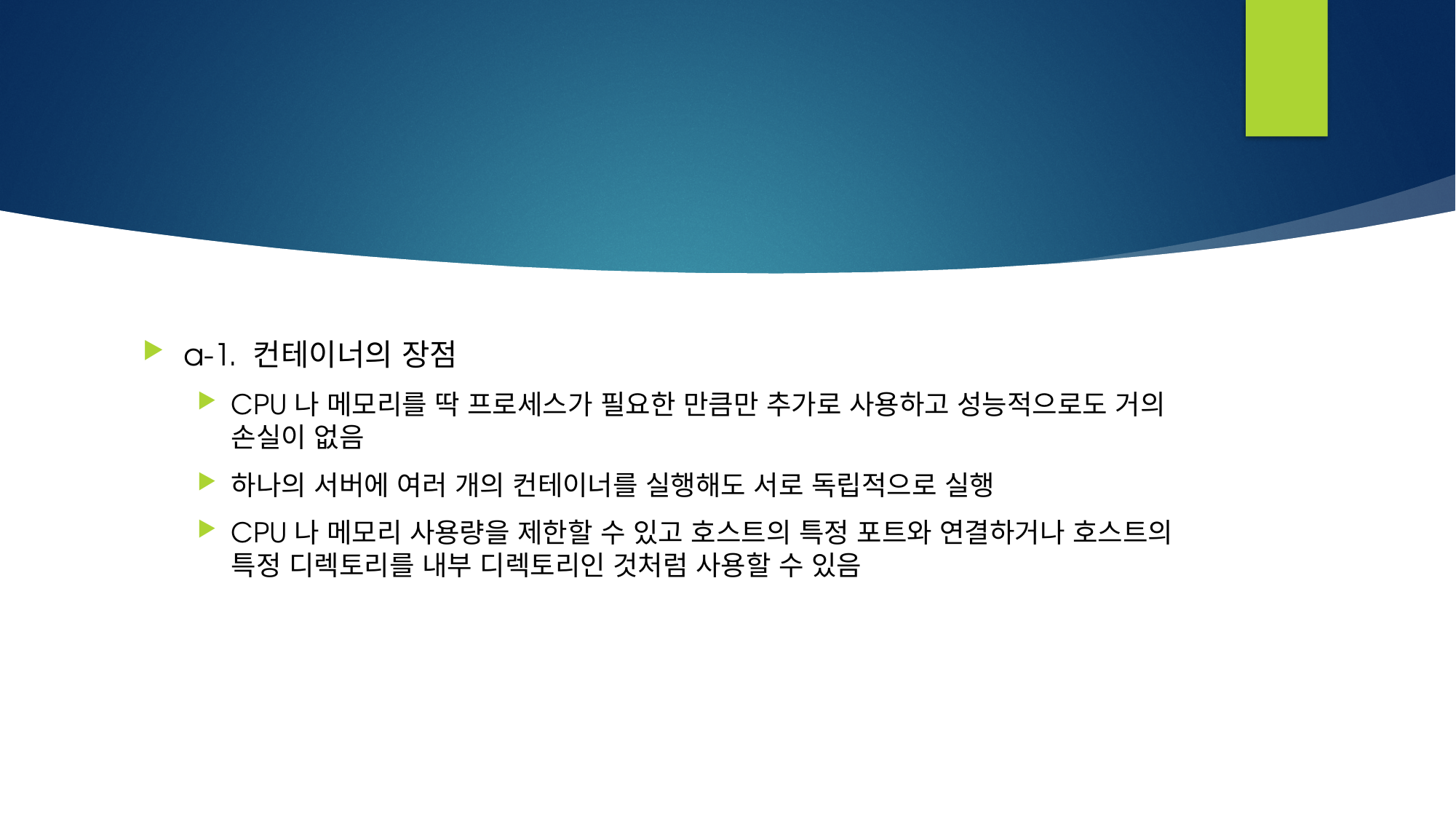

a-1. 컨테이너의 장점
CPU나 메모리를 딱 프로세스가 필요한 만큼만 추가로 사용하고 성능적으로도 거의 손실이 없음
하나의 서버에 여러 개의 컨테이너를 실행해도 서로 독립적으로 실행
CPU나 메모리 사용량을 제한할 수 있고 호스트의 특정 포트와 연결하거나 호스트의 특정 디렉토리를 내부 디렉토리인 것처럼 사용할 수 있음